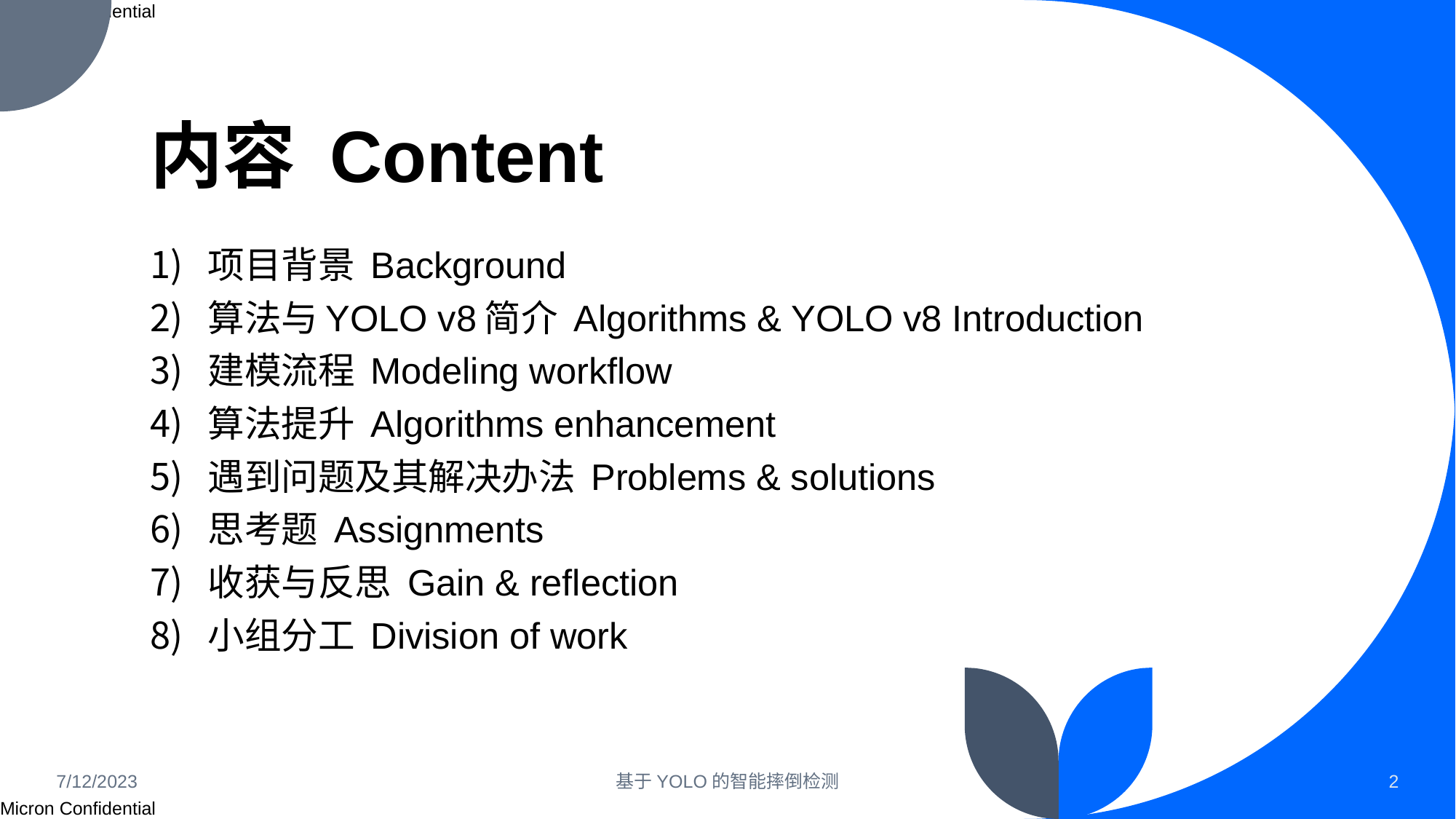

# 内容 Content
项目背景 Background
算法与YOLO v8简介 Algorithms & YOLO v8 Introduction
建模流程 Modeling workflow
算法提升 Algorithms enhancement
遇到问题及其解决办法 Problems & solutions
思考题 Assignments
收获与反思 Gain & reflection
小组分工 Division of work

7/12/2023
基于YOLO的智能摔倒检测
2